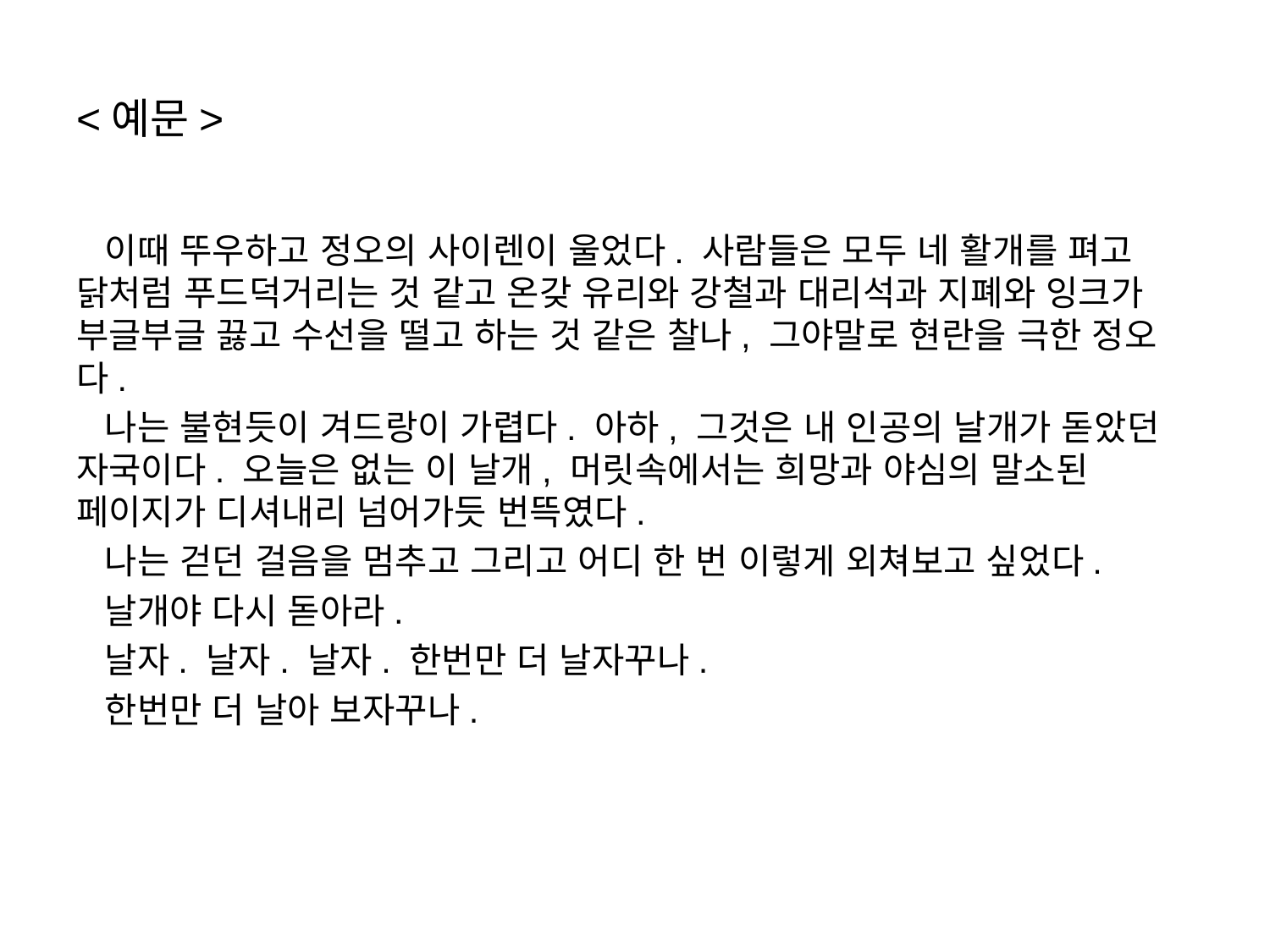

# <예문>
  이때 뚜우하고 정오의 사이렌이 울었다. 사람들은 모두 네 활개를 펴고 닭처럼 푸드덕거리는 것 같고 온갖 유리와 강철과 대리석과 지폐와 잉크가 부글부글 끓고 수선을 떨고 하는 것 같은 찰나, 그야말로 현란을 극한 정오다.
  나는 불현듯이 겨드랑이 가렵다. 아하, 그것은 내 인공의 날개가 돋았던 자국이다. 오늘은 없는 이 날개, 머릿속에서는 희망과 야심의 말소된 페이지가 디셔내리 넘어가듯 번뜩였다.
  나는 걷던 걸음을 멈추고 그리고 어디 한 번 이렇게 외쳐보고 싶었다.
  날개야 다시 돋아라.
  날자. 날자. 날자. 한번만 더 날자꾸나.
  한번만 더 날아 보자꾸나.